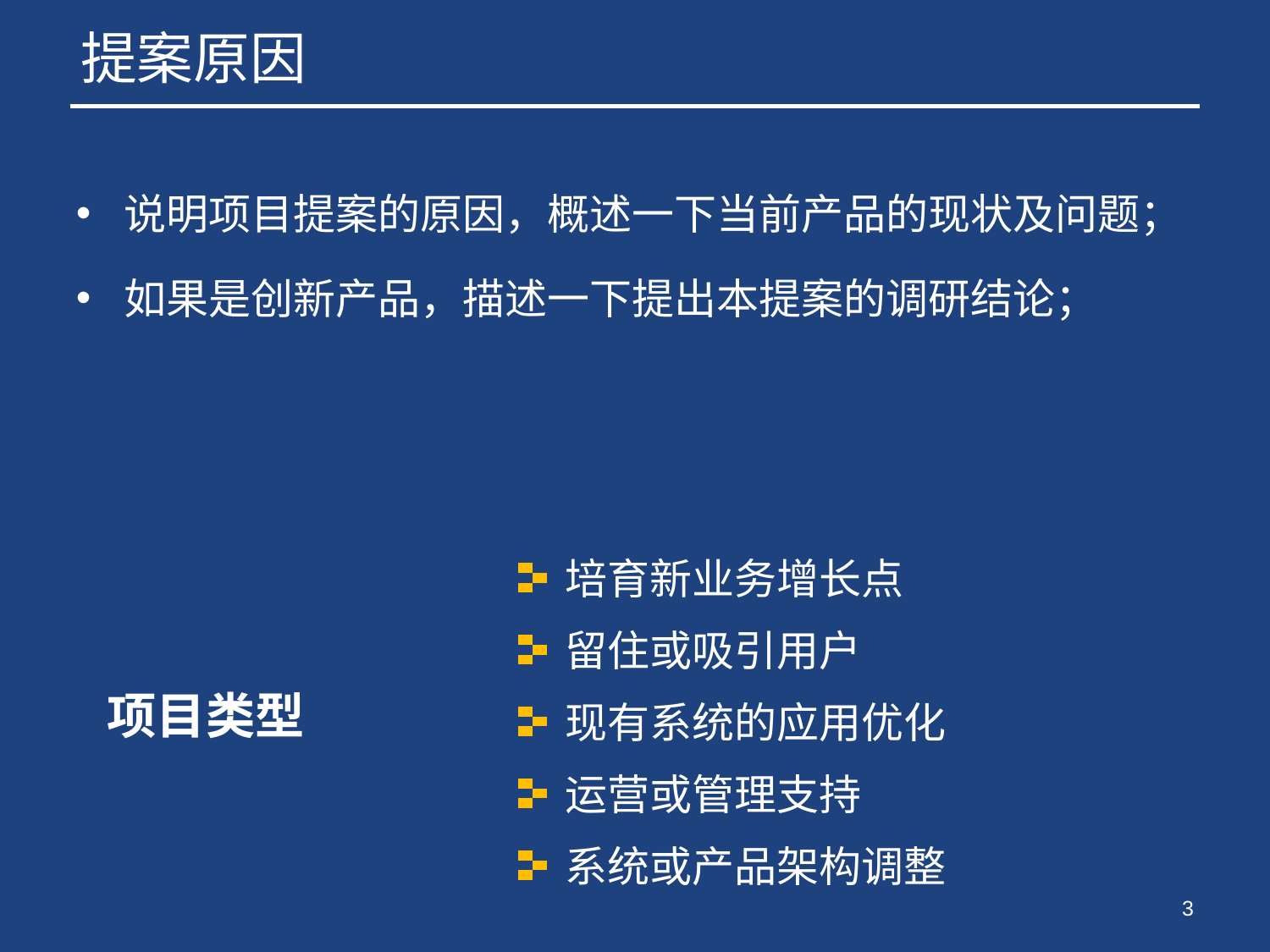

提案原因
说明项目提案的原因，概述一下当前产品的现状及问题；
如果是创新产品，描述一下提出本提案的调研结论；
培育新业务增长点
留住或吸引用户
现有系统的应用优化
运营或管理支持
系统或产品架构调整
项目类型
3